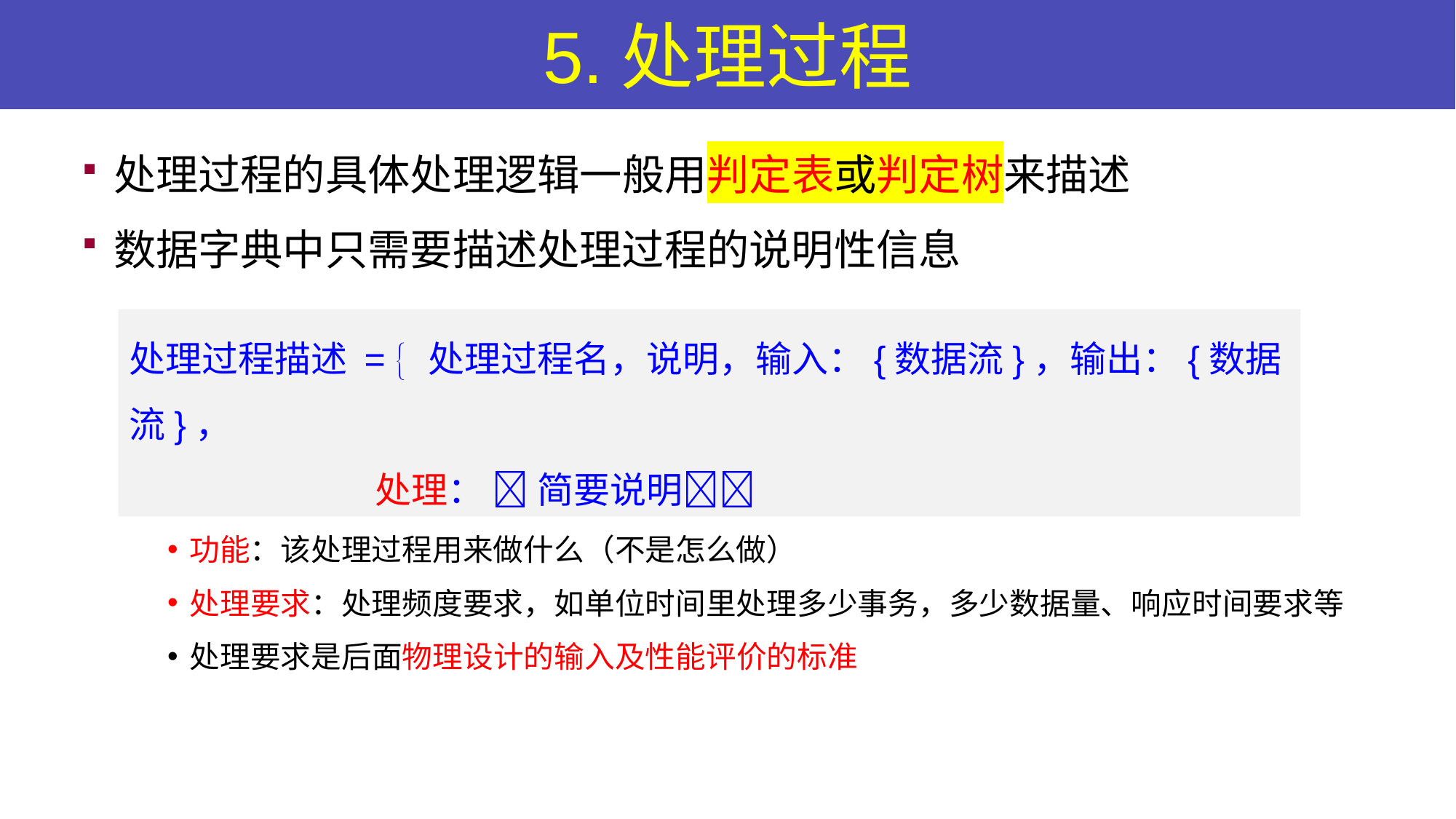

# 5.处理过程
处理过程的具体处理逻辑一般用判定表或判定树来描述
数据字典中只需要描述处理过程的说明性信息

简要说明：说明该处理过程的功能及处理要求
功能：该处理过程用来做什么（不是怎么做）
处理要求：处理频度要求，如单位时间里处理多少事务，多少数据量、响应时间要求等
处理要求是后面物理设计的输入及性能评价的标准
处理过程描述 = { 处理过程名，说明，输入：{数据流}，输出：{数据流}，
                             处理： { 简要说明}}
29